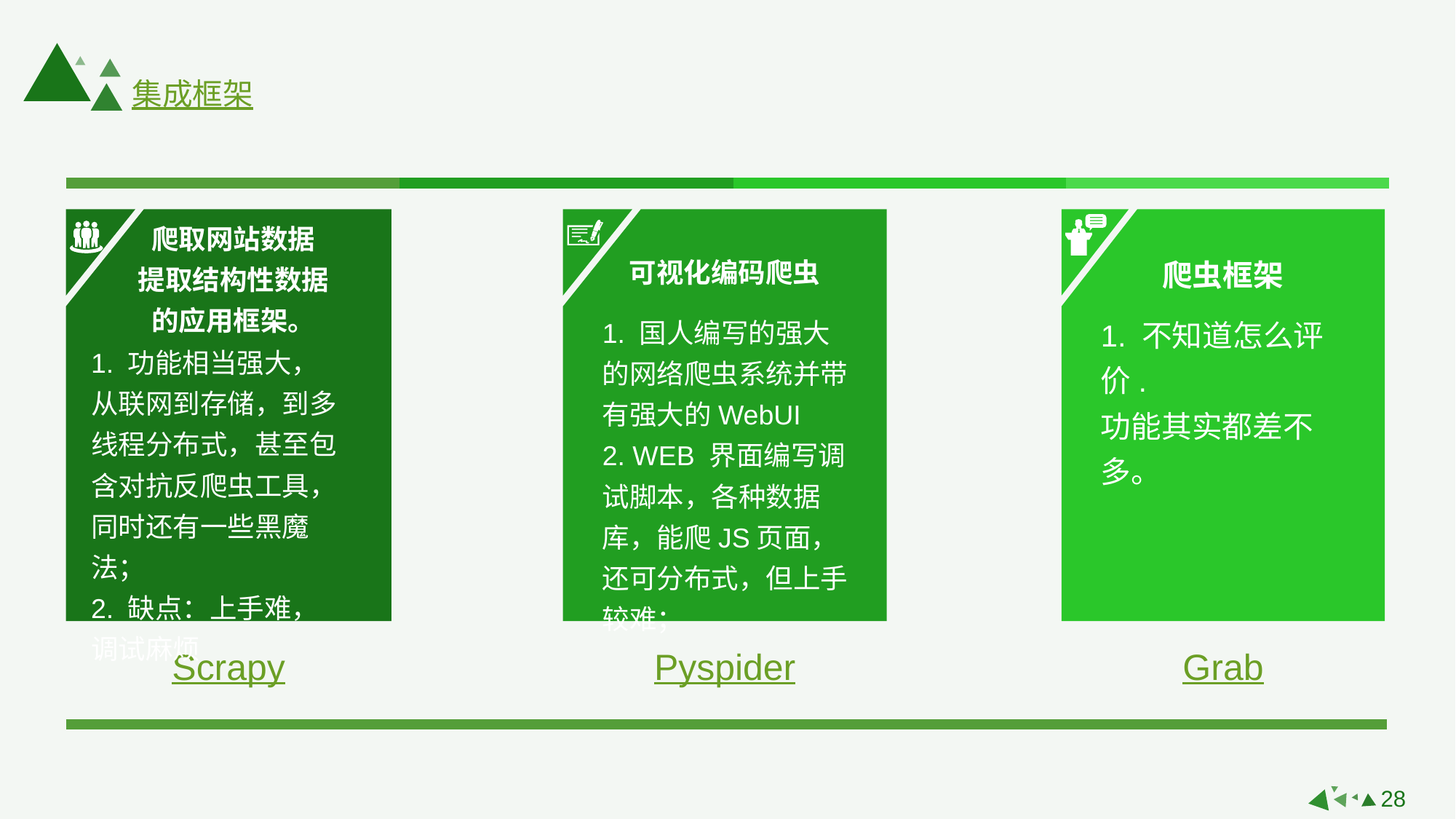

集成框架

爬取网站数据
提取结构性数据
的应用框架。

可视化编码爬虫
爬虫框架
1. 国人编写的强大的网络爬虫系统并带有强大的WebUI
2. WEB 界面编写调试脚本，各种数据库，能爬JS页面，还可分布式，但上手较难；

1. 不知道怎么评价.
功能其实都差不多。
1. 功能相当强大，从联网到存储，到多线程分布式，甚至包含对抗反爬虫工具，同时还有一些黑魔法；
2. 缺点：上手难，调试麻烦
Scrapy
Pyspider
Grab
28